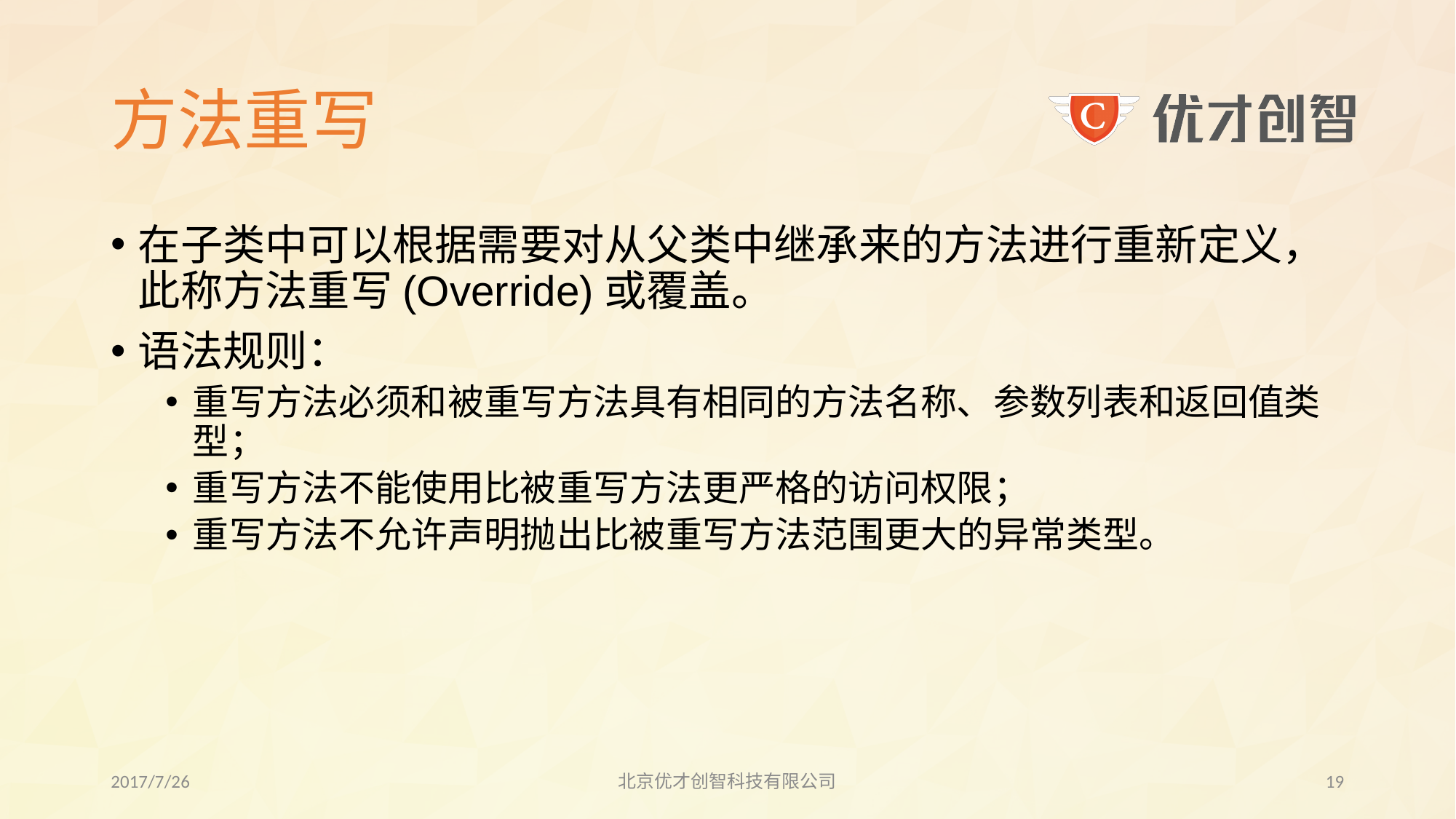

# 方法重写
在子类中可以根据需要对从父类中继承来的方法进行重新定义，此称方法重写(Override)或覆盖。
语法规则：
重写方法必须和被重写方法具有相同的方法名称、参数列表和返回值类型；
重写方法不能使用比被重写方法更严格的访问权限；
重写方法不允许声明抛出比被重写方法范围更大的异常类型。
2017/7/26
北京优才创智科技有限公司
19